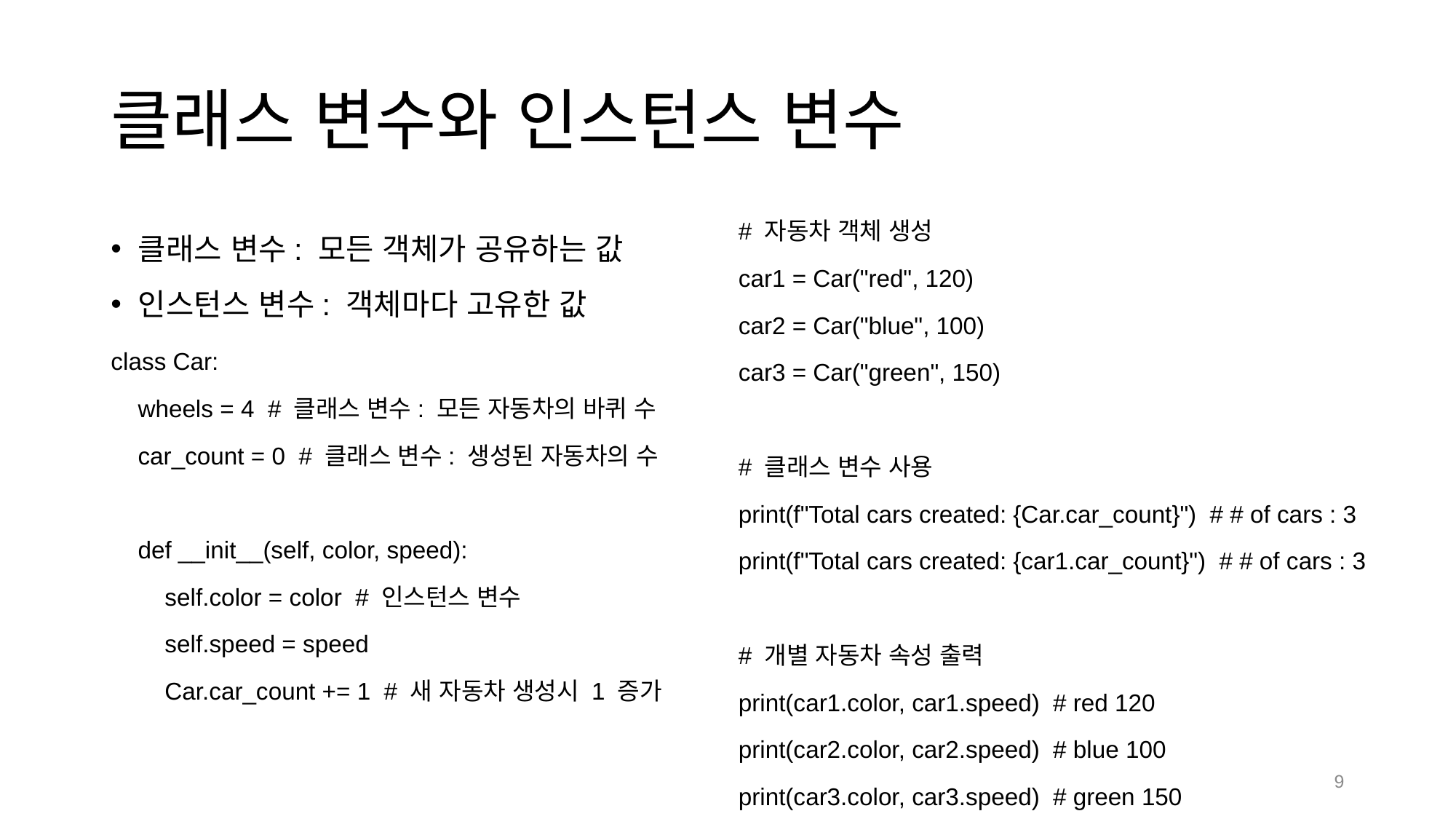

# 클래스 변수와 인스턴스 변수
# 자동차 객체 생성
car1 = Car("red", 120)
car2 = Car("blue", 100)
car3 = Car("green", 150)

# 클래스 변수 사용
print(f"Total cars created: {Car.car_count}")  # # of cars : 3
print(f"Total cars created: {car1.car_count}")  # # of cars : 3

# 개별 자동차 속성 출력
print(car1.color, car1.speed)  # red 120
print(car2.color, car2.speed)  # blue 100
print(car3.color, car3.speed)  # green 150
클래스 변수: 모든 객체가 공유하는 값
인스턴스 변수: 객체마다 고유한 값
class Car:
    wheels = 4  # 클래스 변수: 모든 자동차의 바퀴 수
    car_count = 0  # 클래스 변수: 생성된 자동차의 수

    def __init__(self, color, speed):
        self.color = color  # 인스턴스 변수
        self.speed = speed
        Car.car_count += 1  # 새 자동차 생성시 1 증가

9